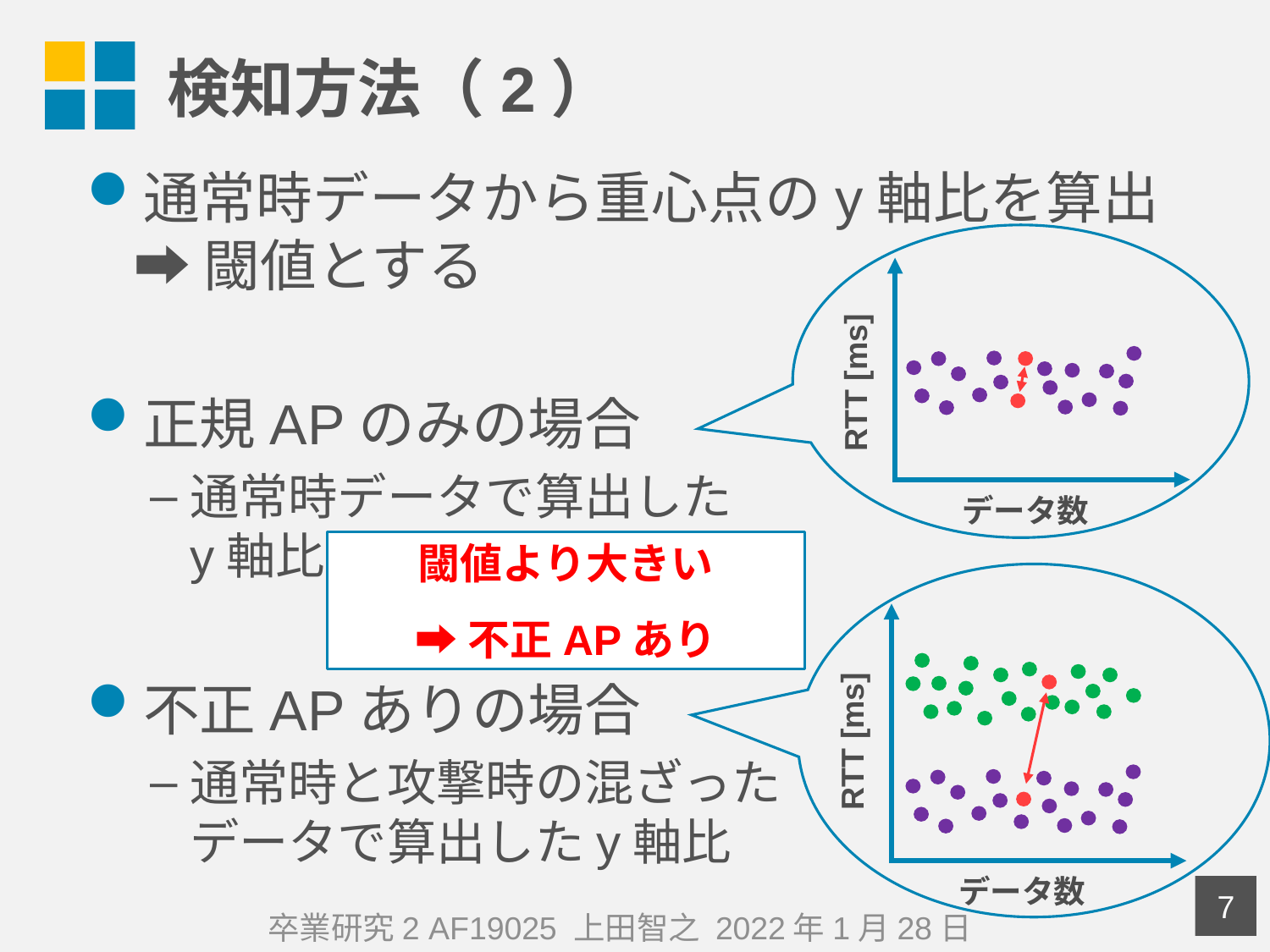

# 検知方法（2）
通常時データから重心点のy軸比を算出
➡ 閾値とする

正規APのみの場合
通常時データで算出した
y軸比

不正APありの場合
通常時と攻撃時の混ざった
データで算出したy軸比

RTT [ms]

データ数
閾値より大きい
➡不正APあり

RTT [ms]

データ数
7
卒業研究2 AF19025 上田智之 2022年1月28日